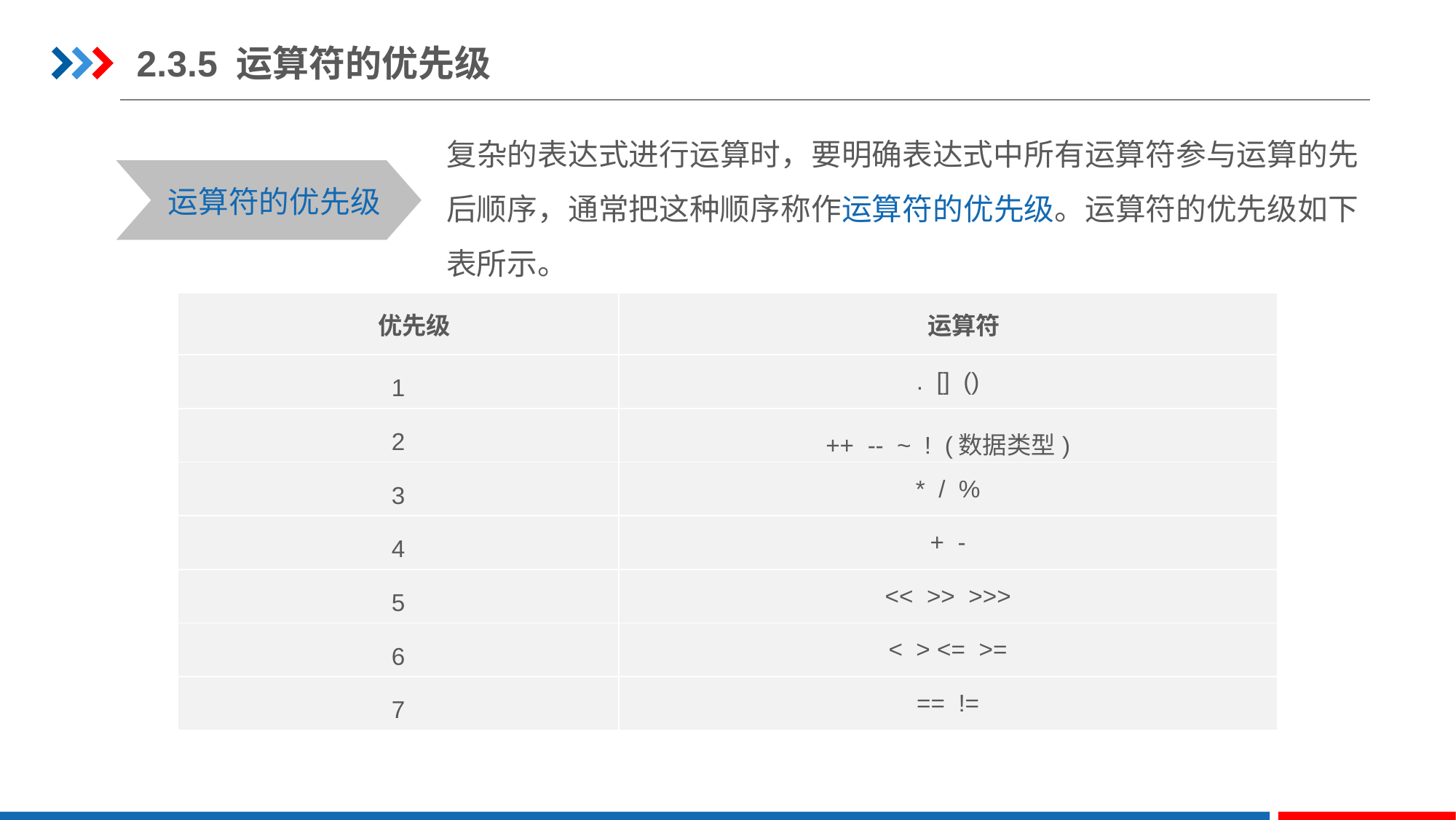

2.3.5 运算符的优先级
复杂的表达式进行运算时，要明确表达式中所有运算符参与运算的先后顺序，通常把这种顺序称作运算符的优先级。运算符的优先级如下表所示。

运算符的优先级
| 优先级 | 运算符 |
| --- | --- |
| 1 | . [] () |
| 2 | ++ -- ~ ! (数据类型) |
| 3 | \* / % |
| 4 | + - |
| 5 | << >> >>> |
| 6 | < > <= >= |
| 7 | == != |